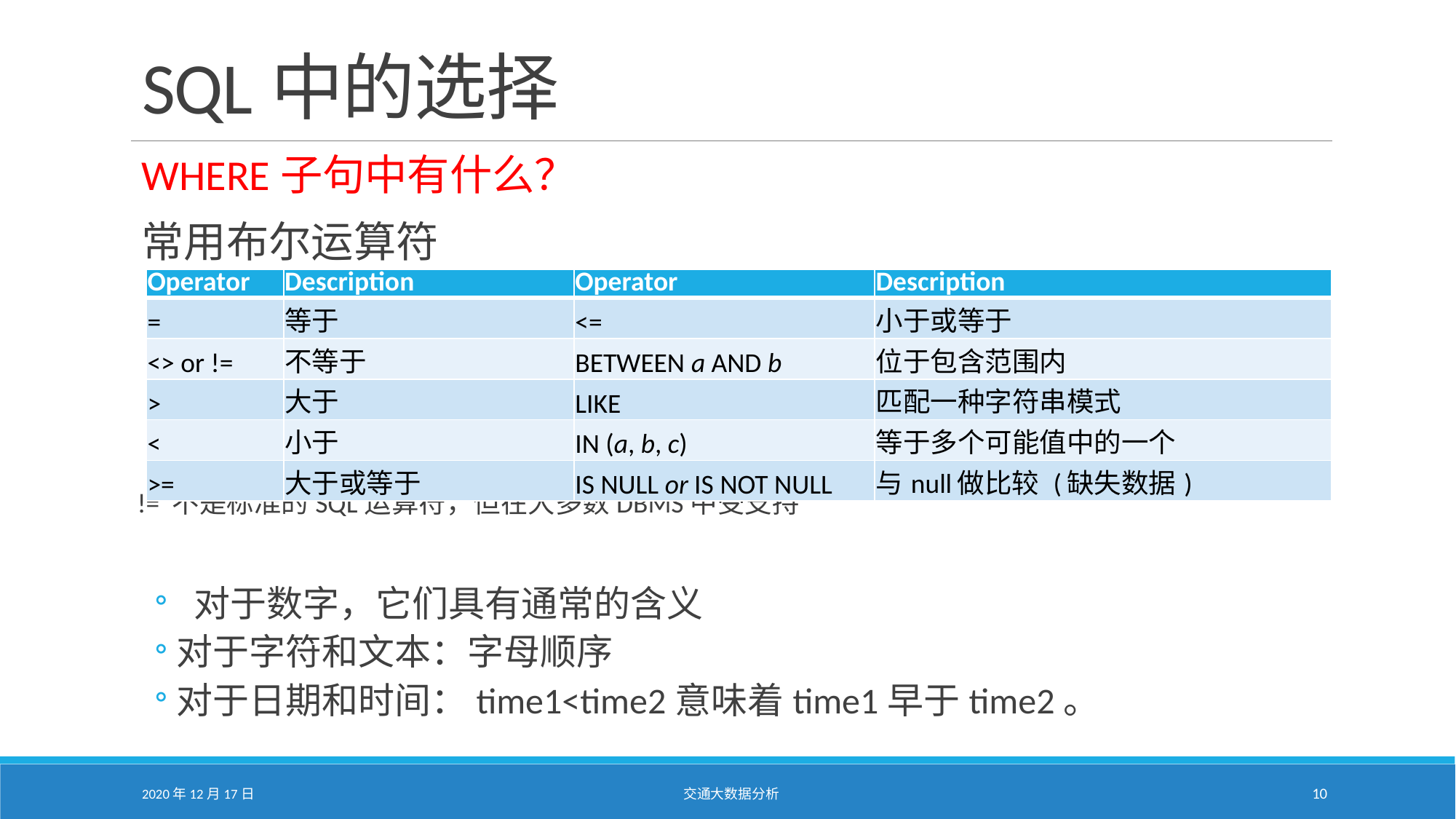

# SQL中的选择
WHERE子句中有什么？
常用布尔运算符

 != 不是标准的SQL运算符，但在大多数DBMS中受支持

 对于数字，它们具有通常的含义
对于字符和文本：字母顺序
对于日期和时间：time1<time2意味着time1早于time2。
| Operator | Description | Operator | Description |
| --- | --- | --- | --- |
| = | 等于 | <= | 小于或等于 |
| <> or != | 不等于 | BETWEEN a AND b | 位于包含范围内 |
| > | 大于 | LIKE | 匹配一种字符串模式 |
| < | 小于 | IN (a, b, c) | 等于多个可能值中的一个 |
| >= | 大于或等于 | IS NULL or IS NOT NULL | 与null做比较 (缺失数据) |
2020年12月17日
交通大数据分析
10